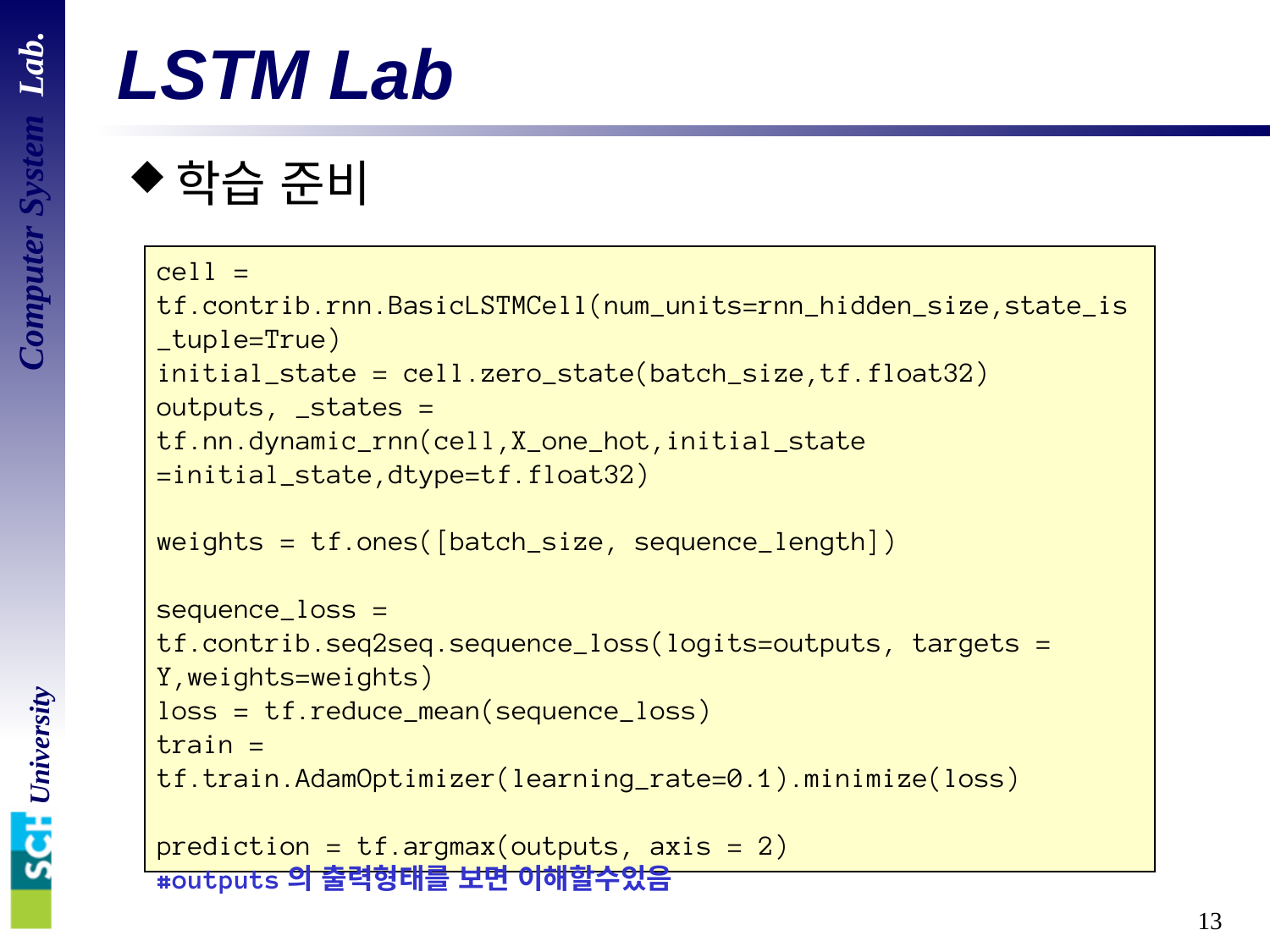

# LSTM Lab

학습 준비
cell = tf.contrib.rnn.BasicLSTMCell(num_units=rnn_hidden_size,state_is_tuple=True)
initial_state = cell.zero_state(batch_size,tf.float32)
outputs, _states = tf.nn.dynamic_rnn(cell,X_one_hot,initial_state =initial_state,dtype=tf.float32)

weights = tf.ones([batch_size, sequence_length])

sequence_loss = tf.contrib.seq2seq.sequence_loss(logits=outputs, targets = Y,weights=weights)
loss = tf.reduce_mean(sequence_loss)
train = tf.train.AdamOptimizer(learning_rate=0.1).minimize(loss)

prediction = tf.argmax(outputs, axis = 2)
#outputs의 출력형태를 보면 이해할수있음